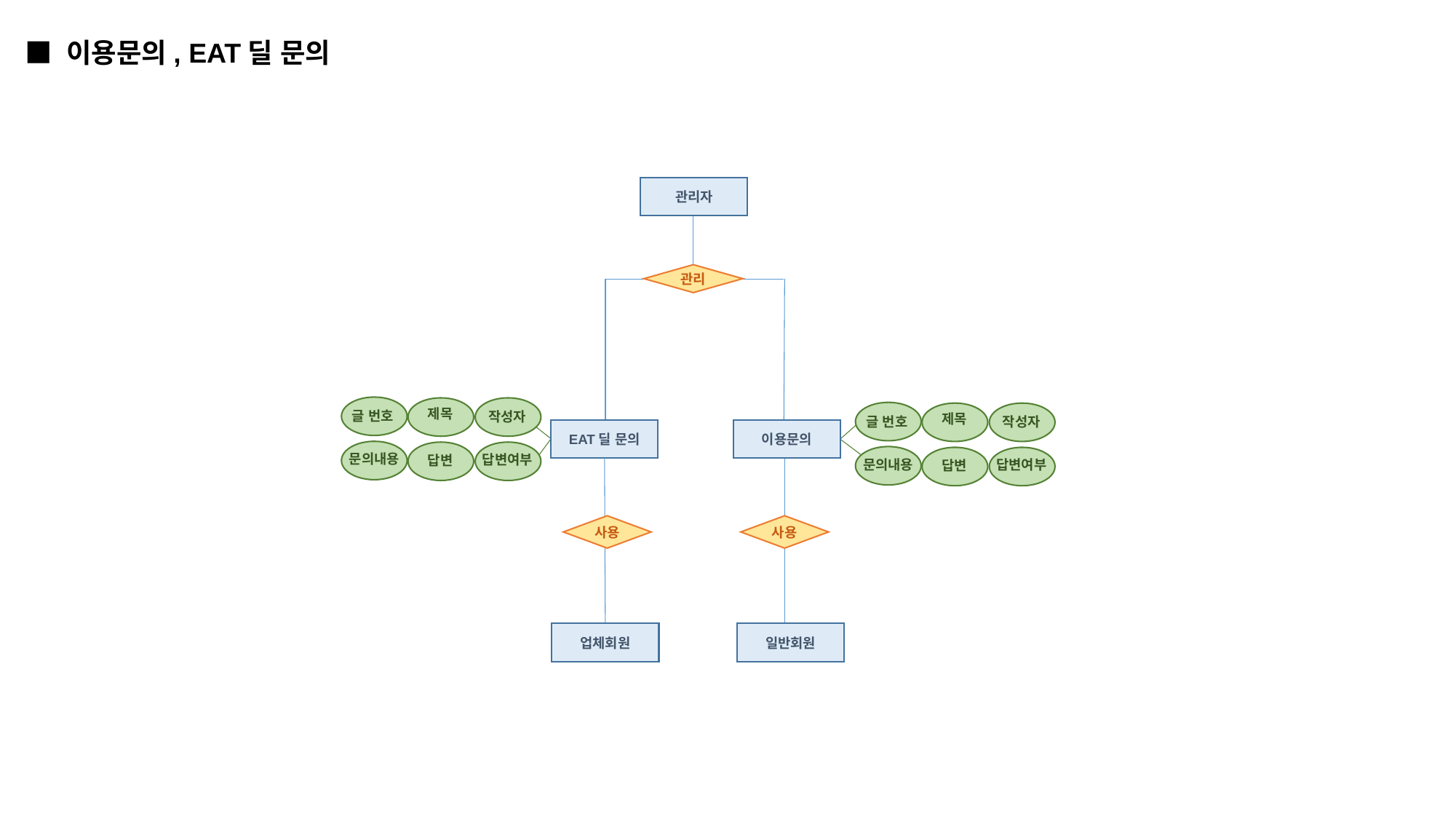

■ 이용문의, EAT딜 문의
관리자

관리

글 번호

제목

작성자

문의내용

답변

답변여부

글 번호

제목

작성자

문의내용

답변

답변여부
EAT딜 문의
이용문의

사용

사용
업체회원
일반회원